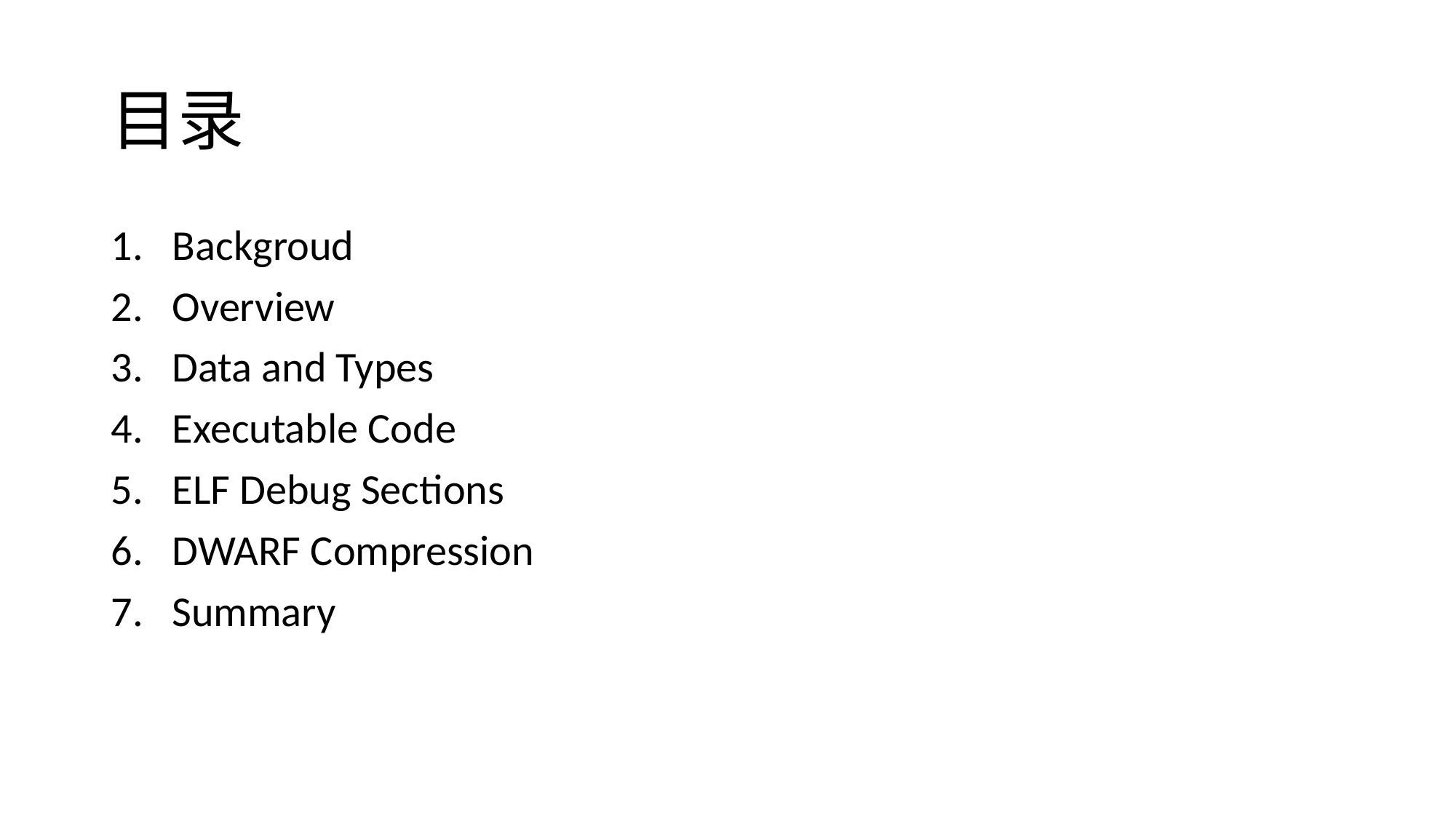

# 目录
Backgroud
Overview
Data and Types
Executable Code
ELF Debug Sections
DWARF Compression
Summary